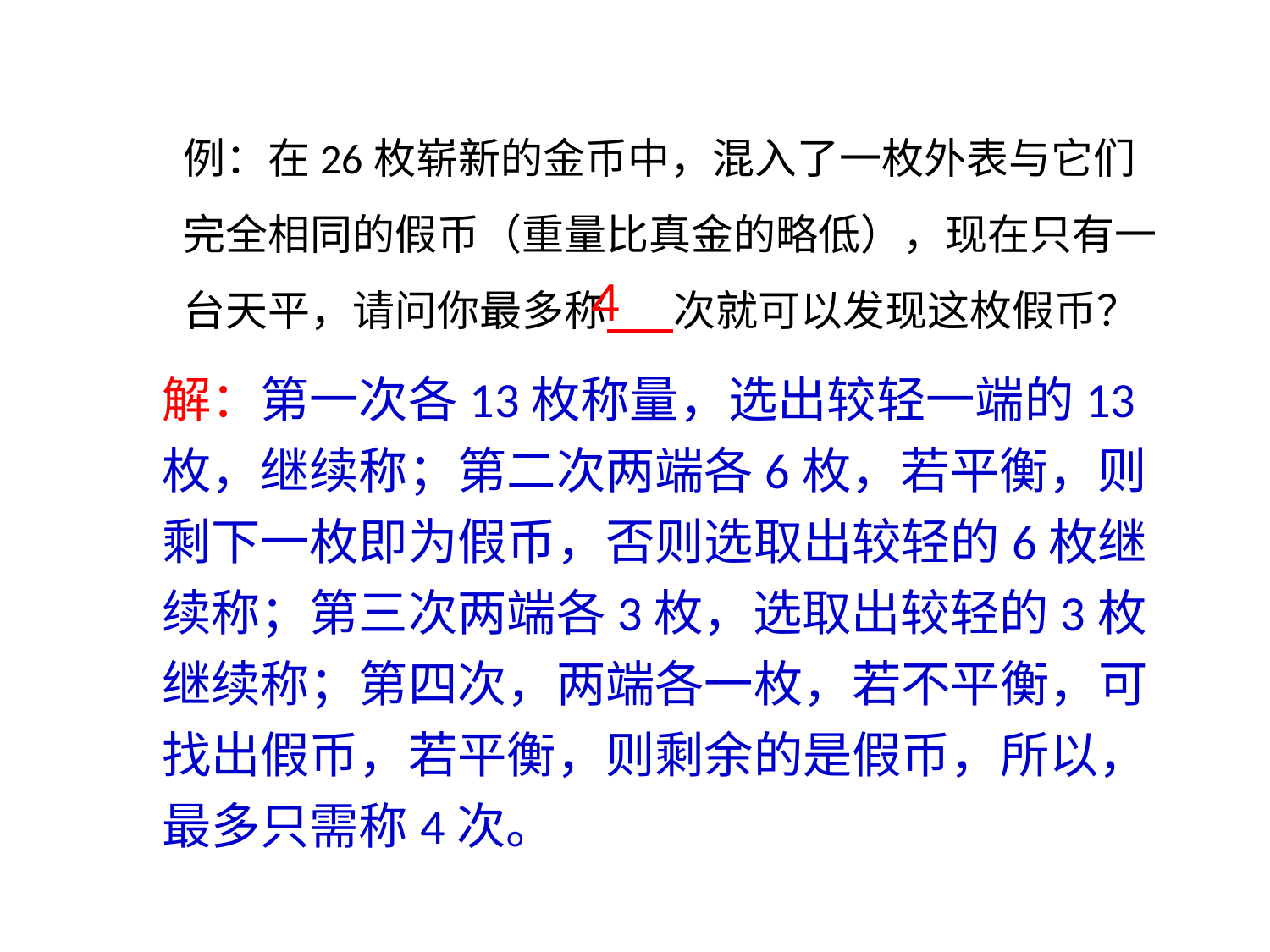

PART 2
例：在26枚崭新的金币中，混入了一枚外表与它们完全相同的假币（重量比真金的略低），现在只有一台天平，请问你最多称       次就可以发现这枚假币？
4
解：第一次各13枚称量，选出较轻一端的13枚，继续称；第二次两端各6枚，若平衡，则剩下一枚即为假币，否则选取出较轻的6枚继续称；第三次两端各3枚，选取出较轻的3枚继续称；第四次，两端各一枚，若不平衡，可找出假币，若平衡，则剩余的是假币，所以，最多只需称4次。